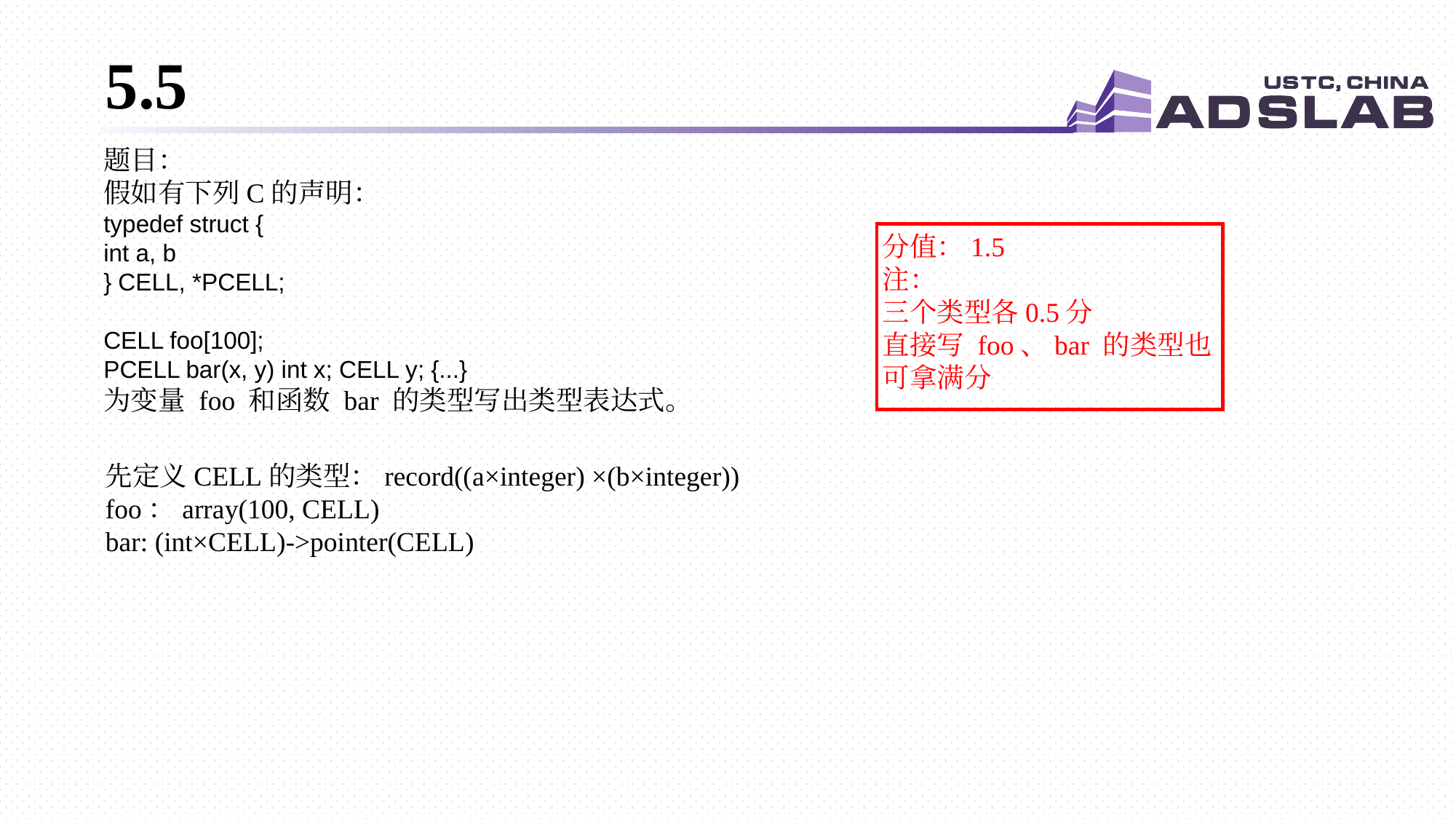

# 5.5
题目：
假如有下列C的声明：
typedef struct {
int a, b
} CELL, *PCELL;
CELL foo[100];
PCELL bar(x, y) int x; CELL y; {...}
为变量 foo 和函数 bar 的类型写出类型表达式。
分值：1.5
注：
三个类型各0.5分
直接写 foo、bar 的类型也可拿满分
先定义CELL的类型：record((a×integer) ×(b×integer))
foo：array(100, CELL)
bar: (int×CELL)->pointer(CELL)